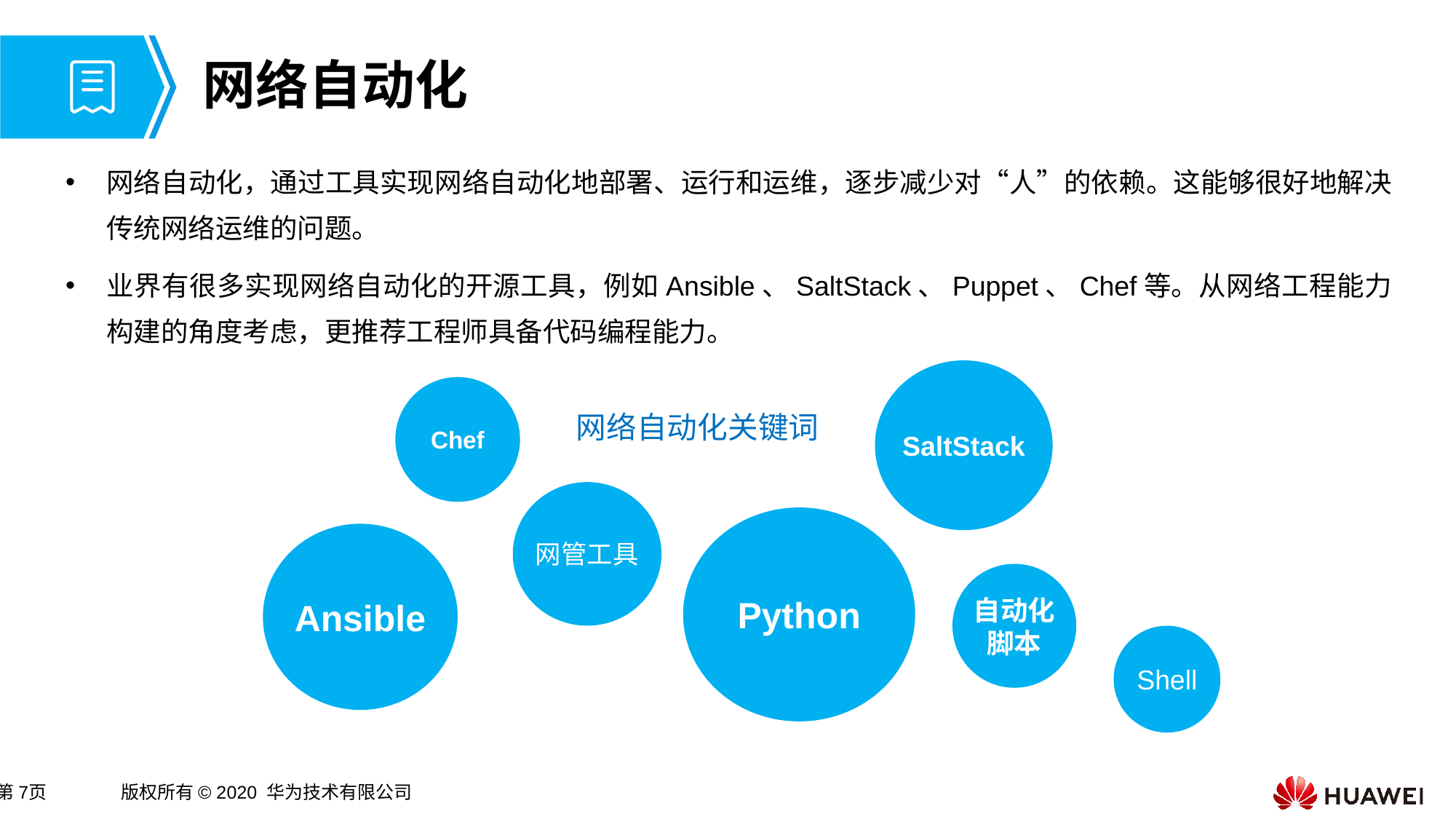

# 网络自动化
网络自动化，通过工具实现网络自动化地部署、运行和运维，逐步减少对“人”的依赖。这能够很好地解决传统网络运维的问题。
业界有很多实现网络自动化的开源工具，例如Ansible、SaltStack、Puppet、Chef等。从网络工程能力构建的角度考虑，更推荐工程师具备代码编程能力。

SaltStack
Chef
网络自动化关键词
网管工具
Python
Ansible
自动化脚本
Shell